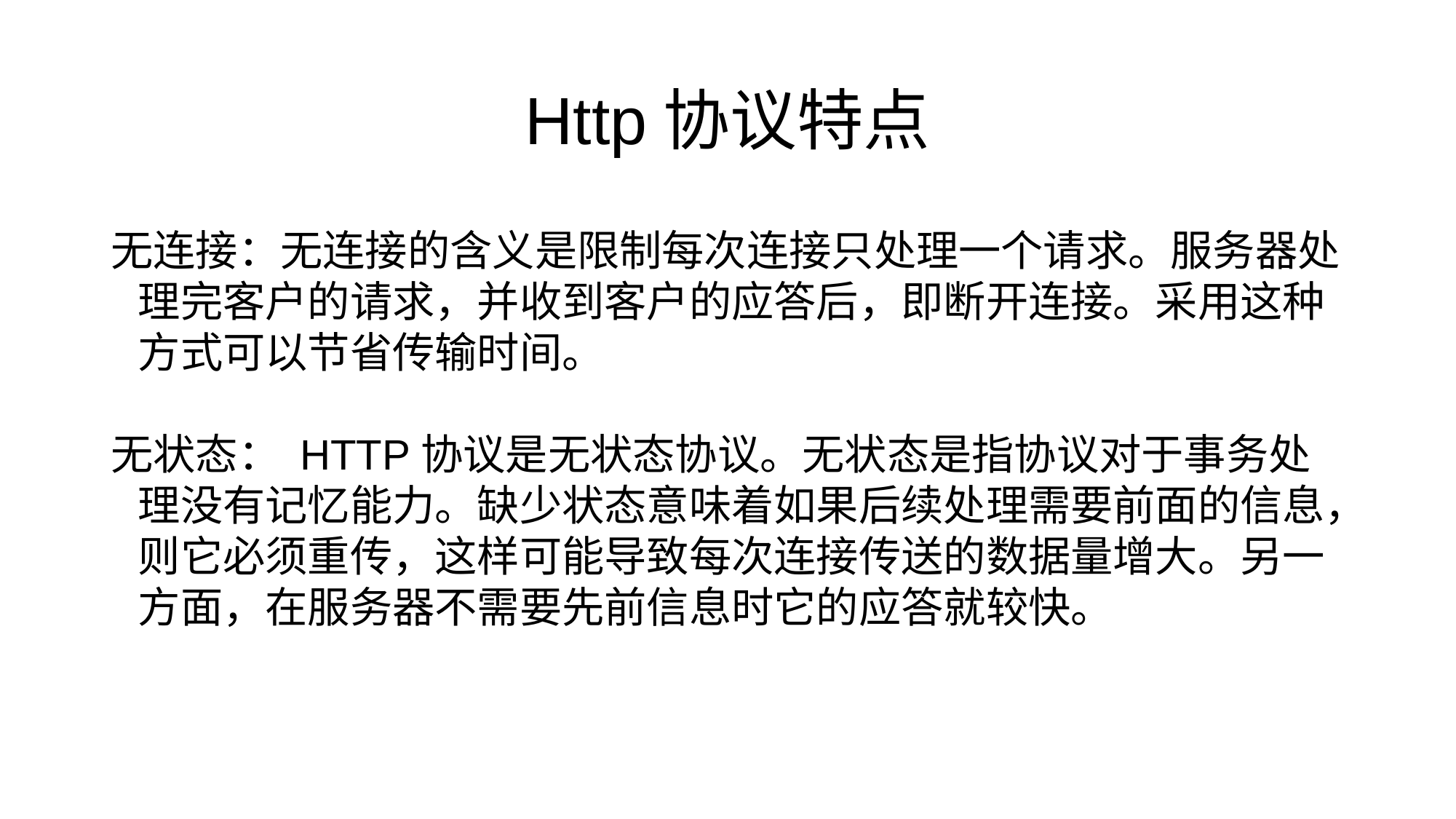

# Http协议特点
无连接：无连接的含义是限制每次连接只处理一个请求。服务器处理完客户的请求，并收到客户的应答后，即断开连接。采用这种方式可以节省传输时间。

无状态： HTTP协议是无状态协议。无状态是指协议对于事务处理没有记忆能力。缺少状态意味着如果后续处理需要前面的信息，则它必须重传，这样可能导致每次连接传送的数据量增大。另一方面，在服务器不需要先前信息时它的应答就较快。